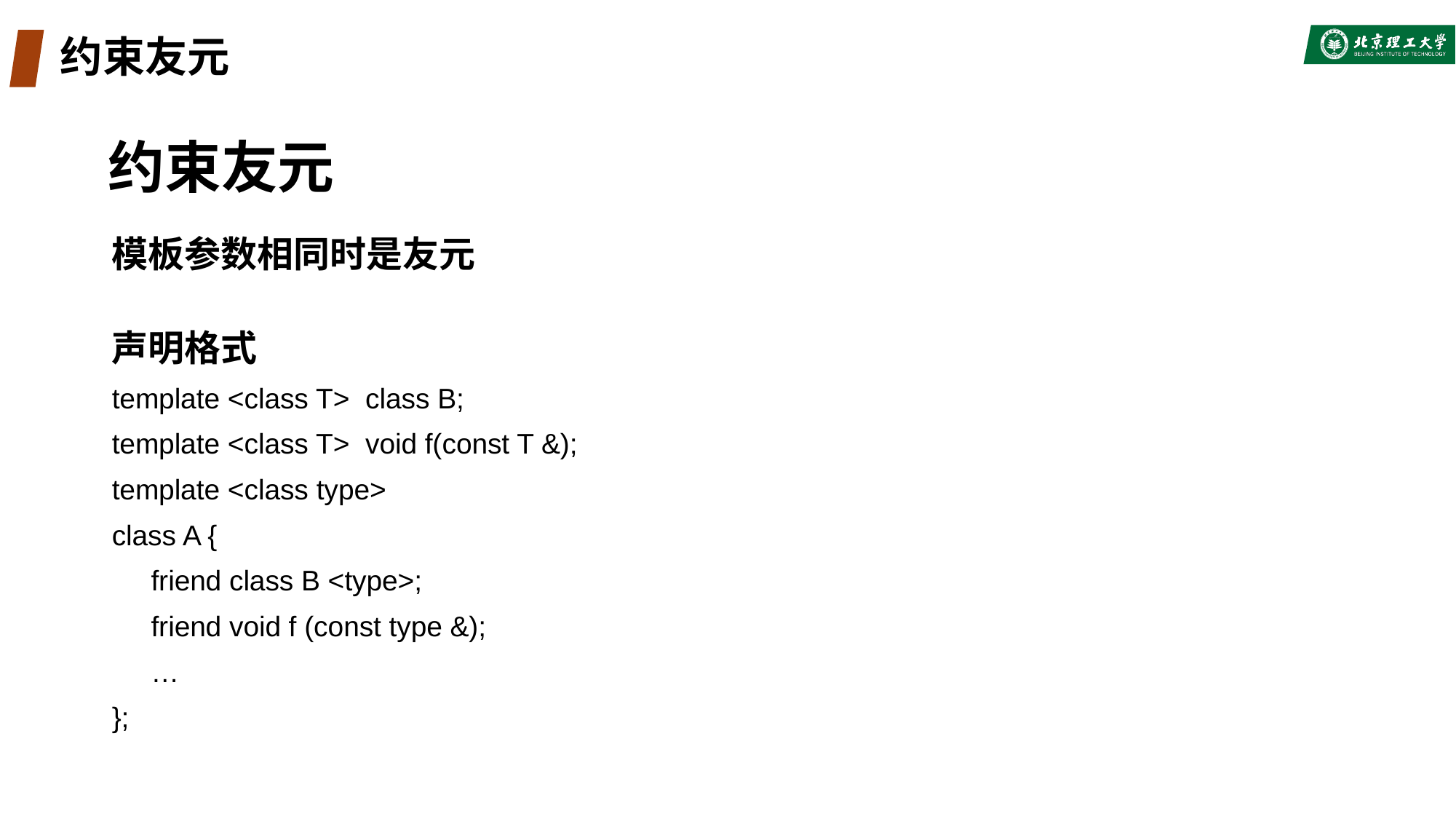

# 约束友元
约束友元
模板参数相同时是友元

声明格式
template <class T>  class B;
template <class T>  void f(const T &);
template <class type>
class A {
     friend class B <type>;
     friend void f (const type &);
     …
};